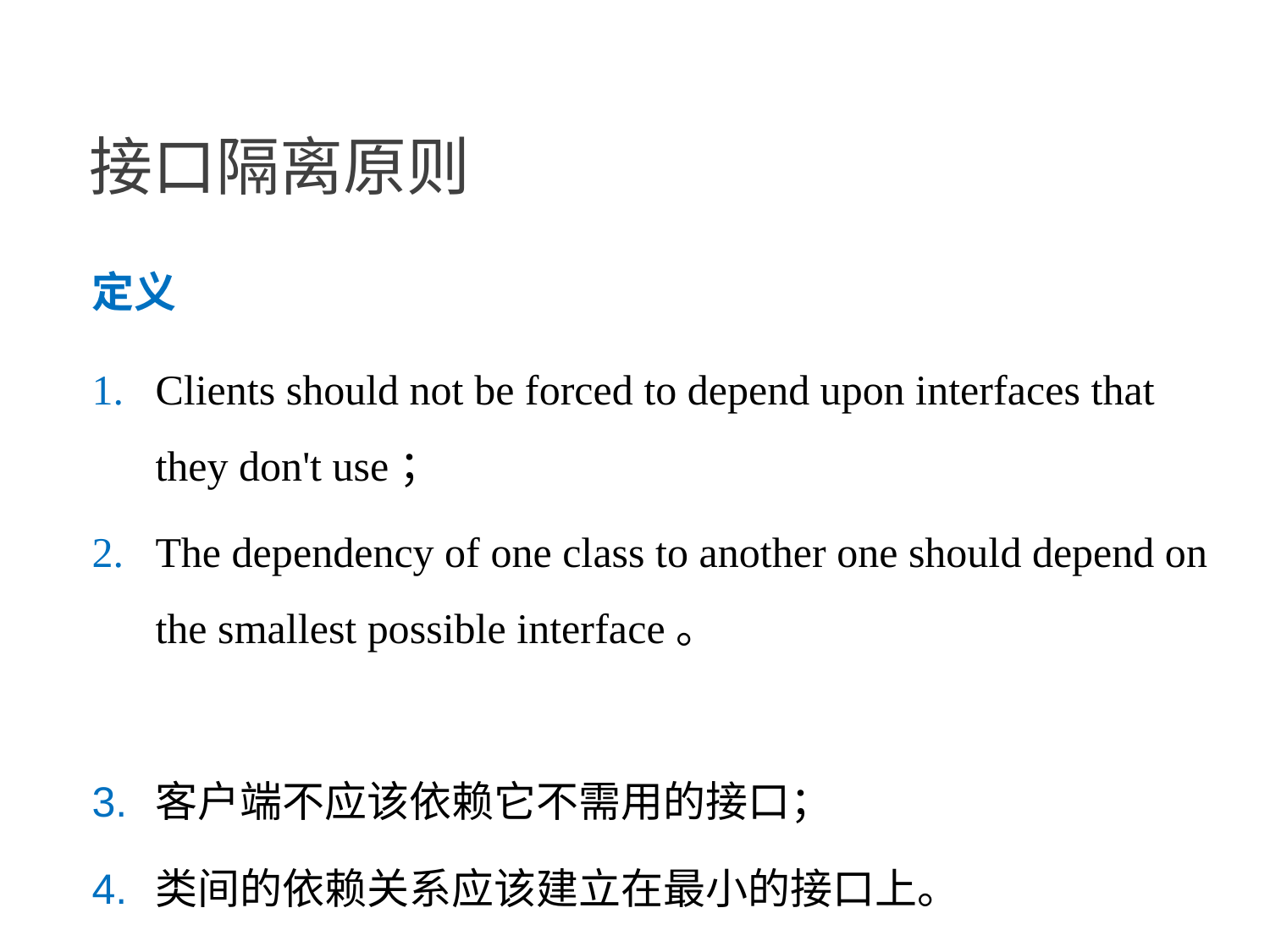

接口隔离原则
定义
Clients should not be forced to depend upon interfaces that they don't use；
The dependency of one class to another one should depend on the smallest possible interface。

客户端不应该依赖它不需用的接口；
类间的依赖关系应该建立在最小的接口上。